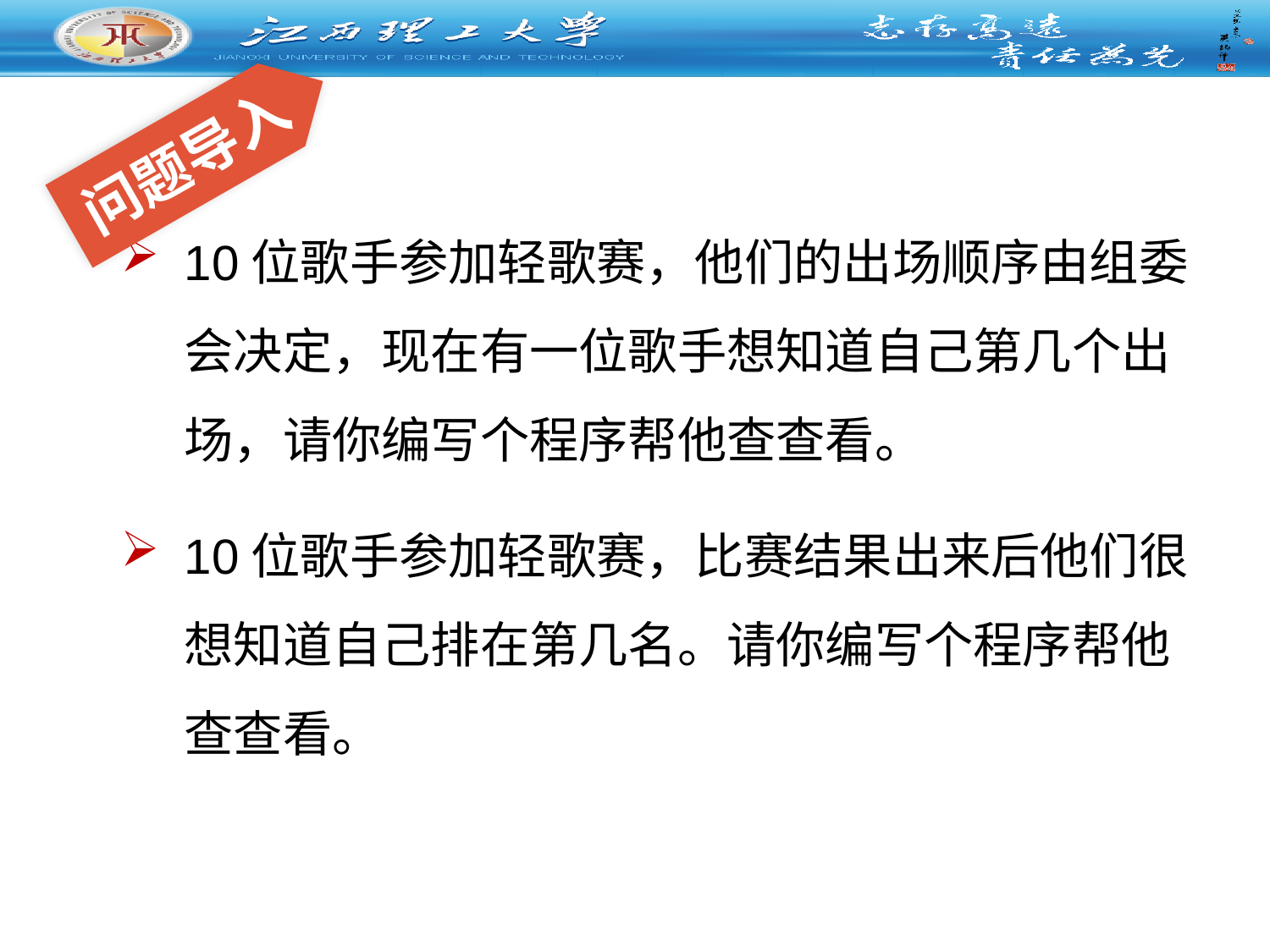

问题导入
10位歌手参加轻歌赛，他们的出场顺序由组委会决定，现在有一位歌手想知道自己第几个出场，请你编写个程序帮他查查看。
10位歌手参加轻歌赛，比赛结果出来后他们很想知道自己排在第几名。请你编写个程序帮他查查看。